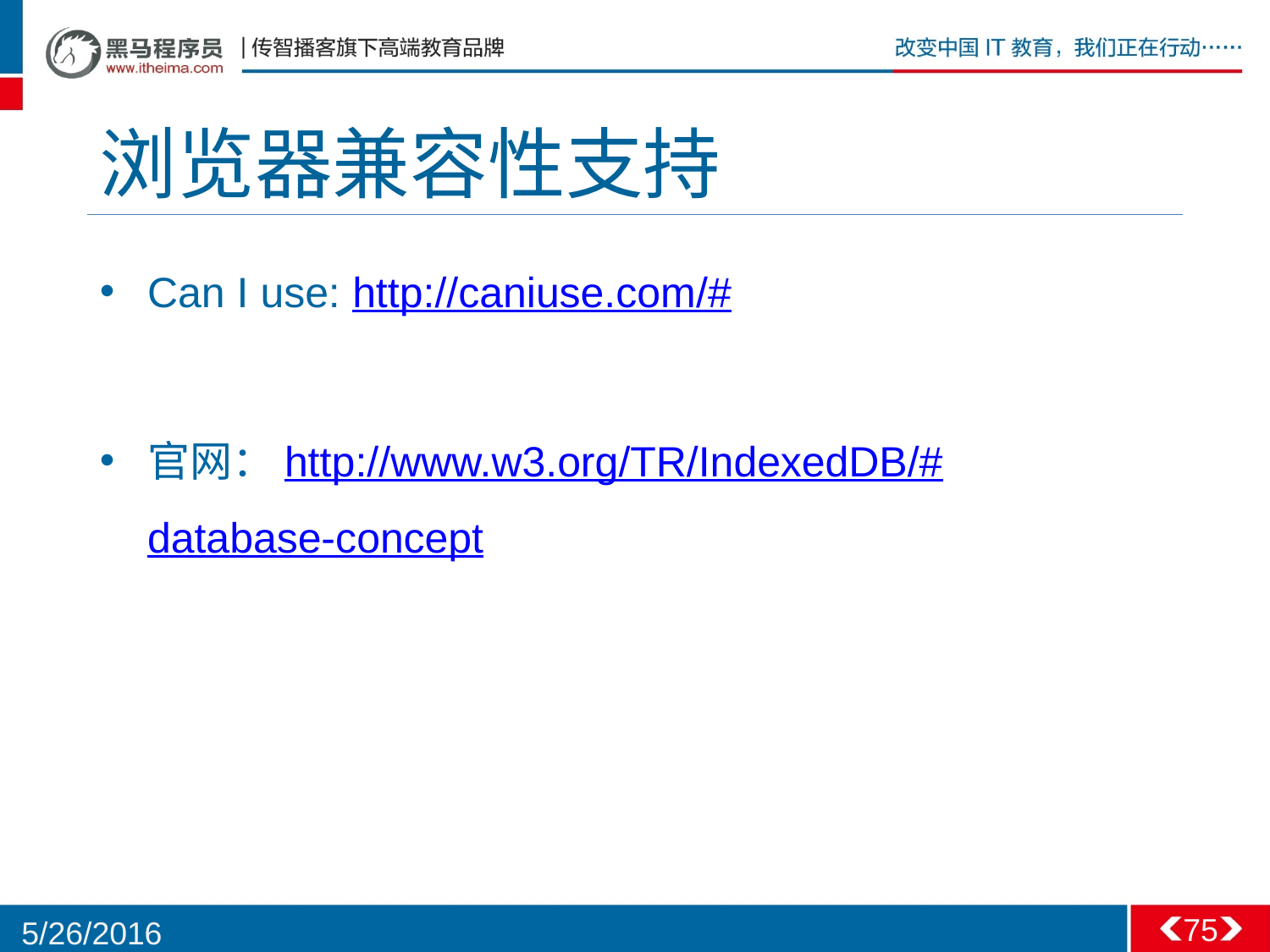

# 浏览器兼容性支持
Can I use: http://caniuse.com/#

官网：http://www.w3.org/TR/IndexedDB/#database-concept

75

5/26/2016